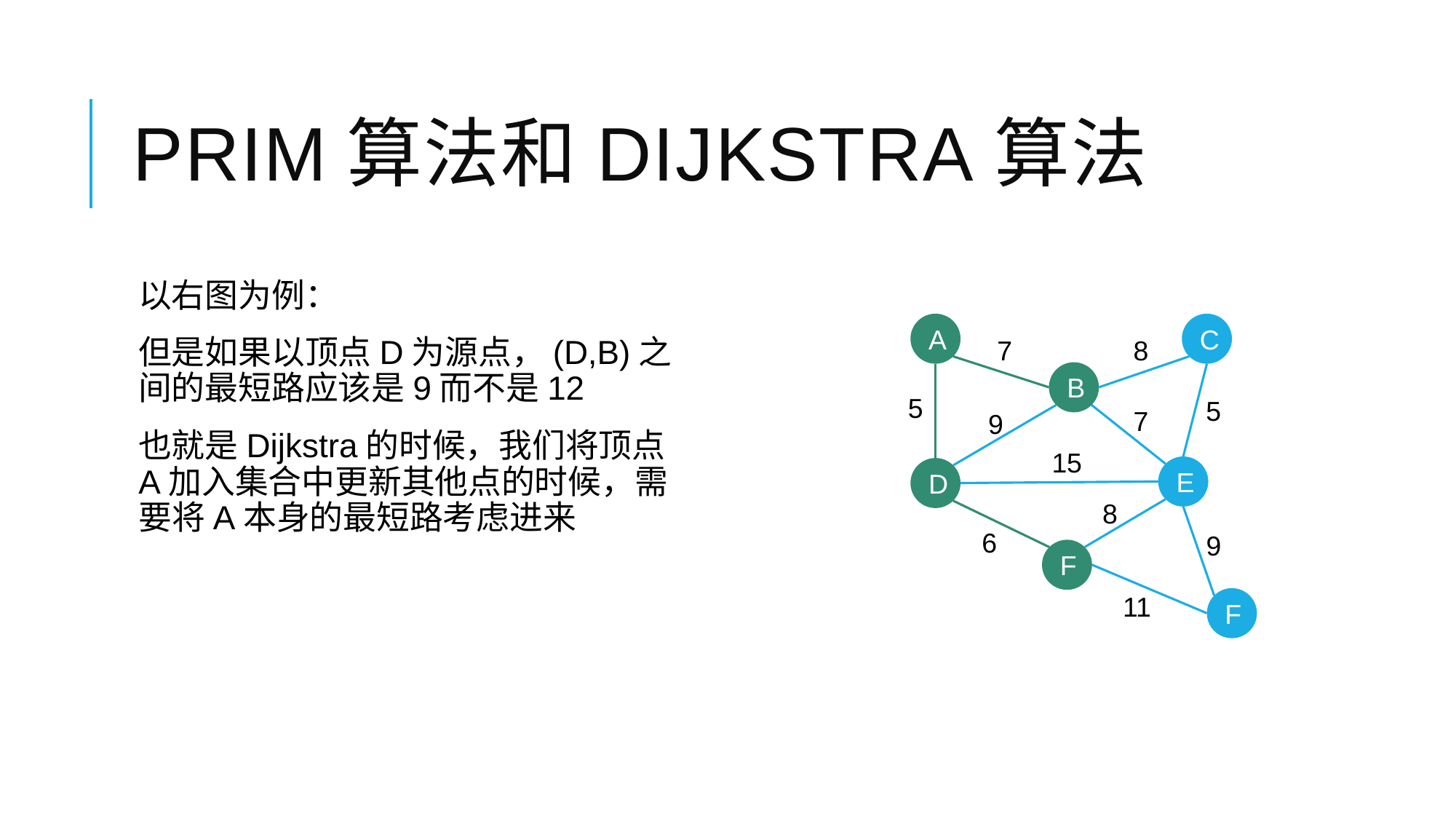

# Prim算法和Dijkstra算法
以右图为例：
但是如果以顶点D为源点，(D,B)之间的最短路应该是9而不是12
也就是Dijkstra的时候，我们将顶点A加入集合中更新其他点的时候，需要将A本身的最短路考虑进来
A
C
7
8
B
5
5
7
9
15
E
D
8
6
9
F
11
F